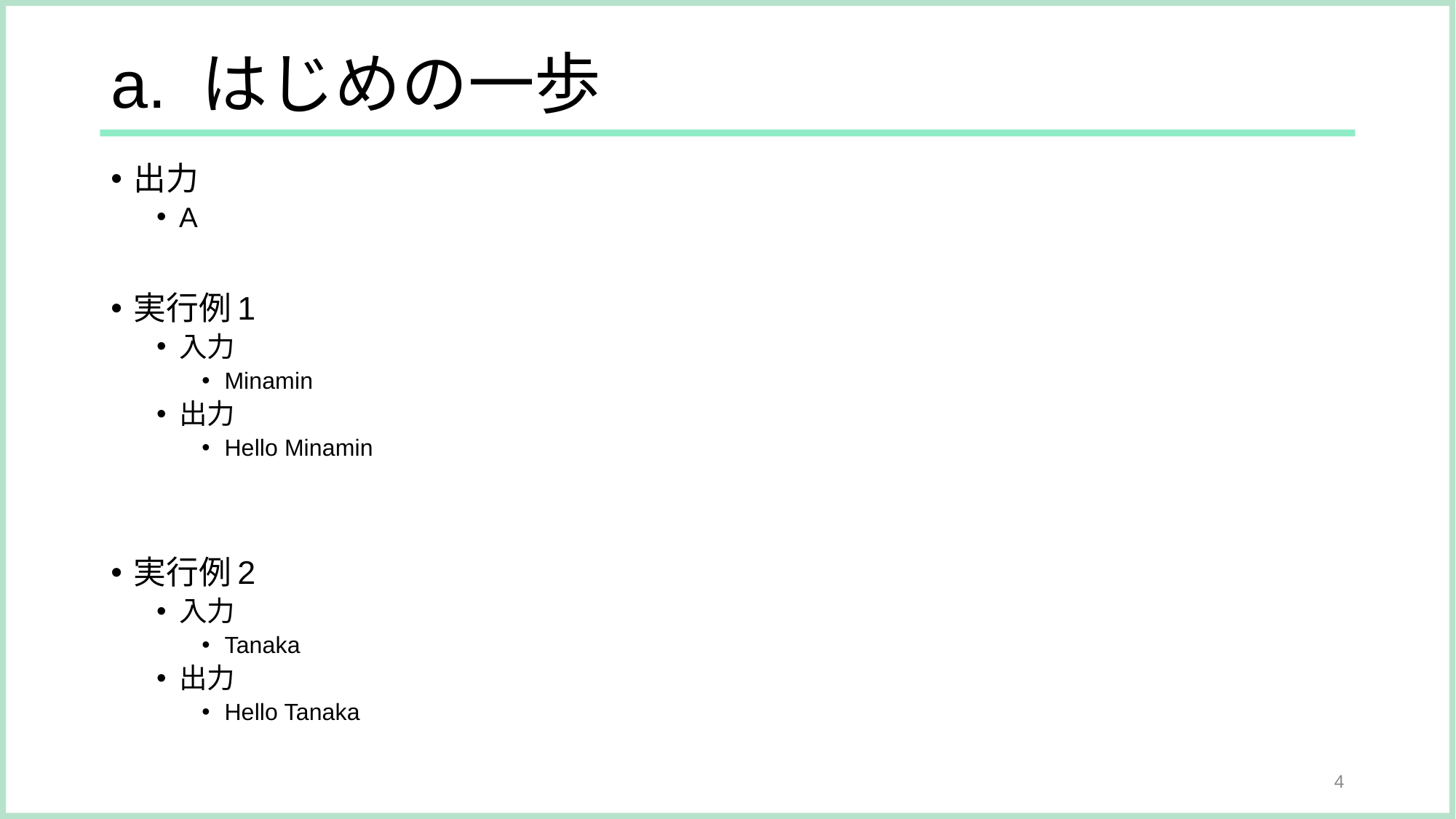

# a. はじめの一歩
出力
A

実行例1
入力
Minamin
出力
Hello Minamin

実行例2
入力
Tanaka
出力
Hello Tanaka
4